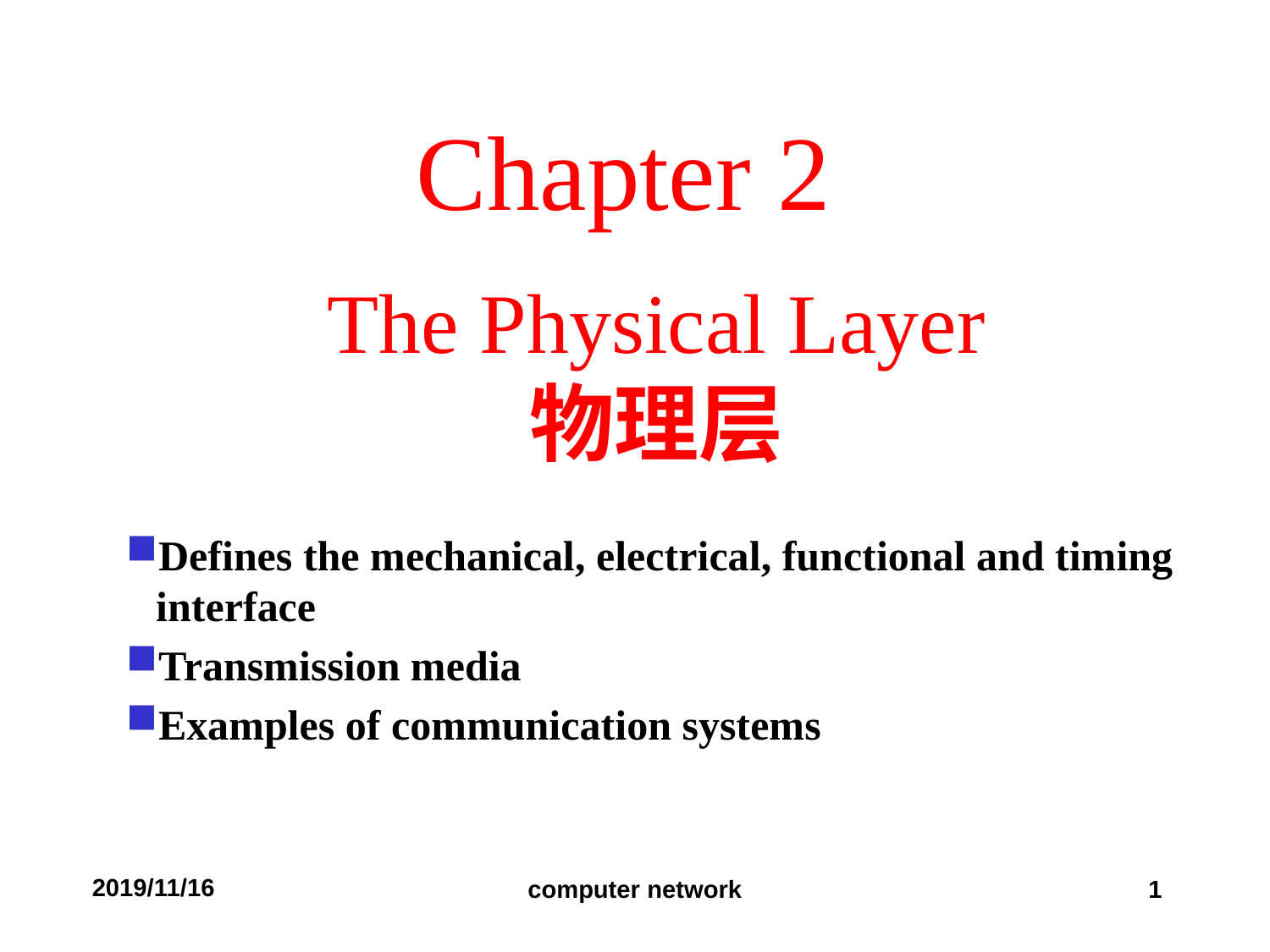

Chapter 2
# The Physical Layer 物理层
Defines the mechanical, electrical, functional and timing interface
Transmission media
Examples of communication systems
2019/11/16
computer network
1